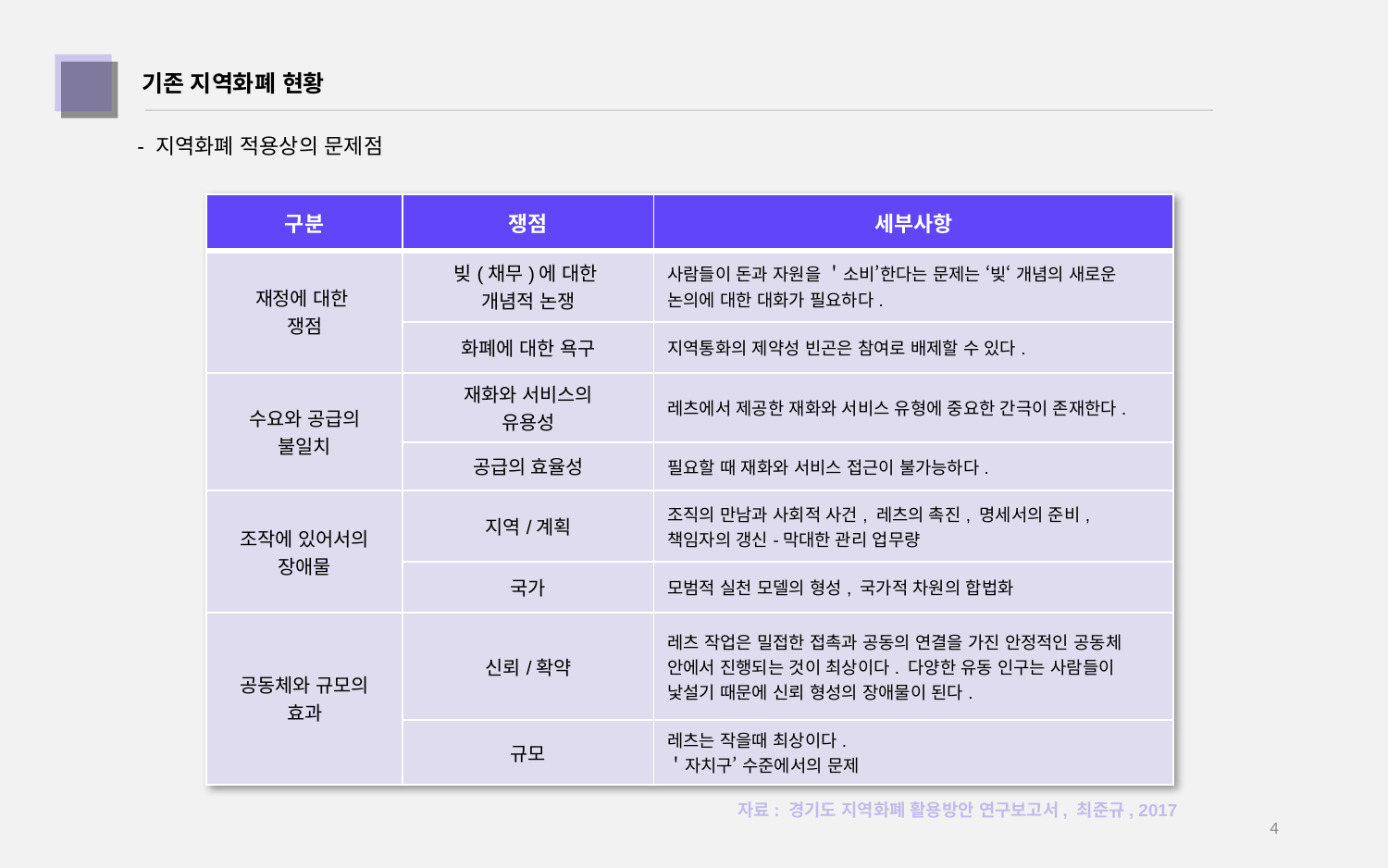

기존 지역화폐 현황
01
- 지역화폐 적용상의 문제점
| 구분 | 쟁점 | 세부사항 |
| --- | --- | --- |
| 재정에 대한 쟁점 | 빚(채무)에 대한 개념적 논쟁 | 사람들이 돈과 자원을 ＇소비’한다는 문제는 ‘빚‘ 개념의 새로운 논의에 대한 대화가 필요하다. |
|  | 화폐에 대한 욕구 | 지역통화의 제약성 빈곤은 참여로 배제할 수 있다. |
| 수요와 공급의 불일치 | 재화와 서비스의 유용성 | 레츠에서 제공한 재화와 서비스 유형에 중요한 간극이 존재한다. |
|  | 공급의 효율성 | 필요할 때 재화와 서비스 접근이 불가능하다. |
| 조작에 있어서의 장애물 | 지역/계획 | 조직의 만남과 사회적 사건, 레츠의 촉진, 명세서의 준비, 책임자의 갱신-막대한 관리 업무량 |
|  | 국가 | 모범적 실천 모델의 형성, 국가적 차원의 합법화 |
| 공동체와 규모의 효과 | 신뢰/확약 | 레츠 작업은 밀접한 접촉과 공동의 연결을 가진 안정적인 공동체 안에서 진행되는 것이 최상이다. 다양한 유동 인구는 사람들이 낯설기 때문에 신뢰 형성의 장애물이 된다. |
|  | 규모 | 레츠는 작을때 최상이다. ＇자치구’ 수준에서의 문제 |
자료: 경기도 지역화폐 활용방안 연구보고서, 최준규, 2017
4